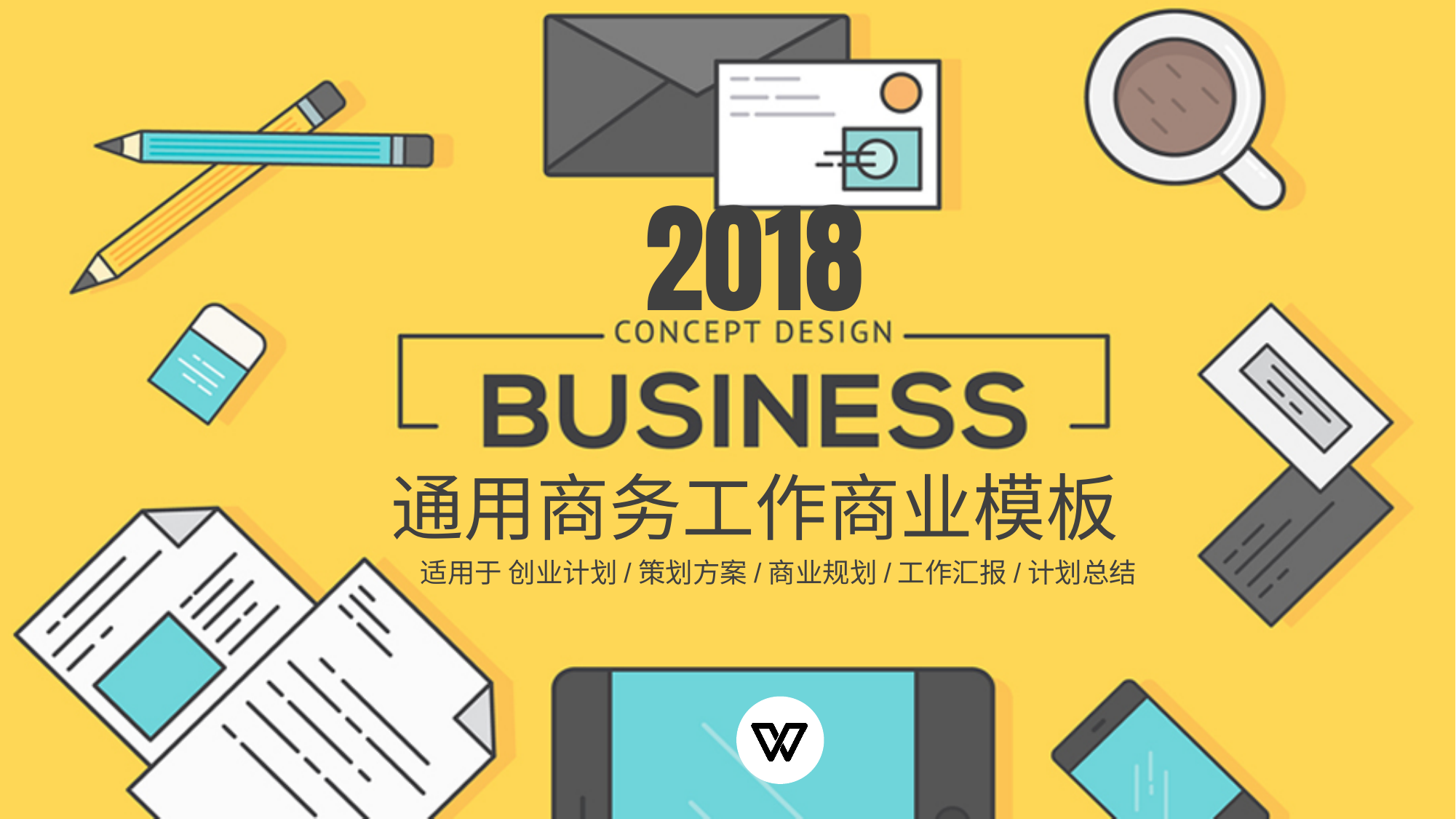

2018
通用商务工作商业模板
适用于 创业计划/策划方案/商业规划/工作汇报/计划总结